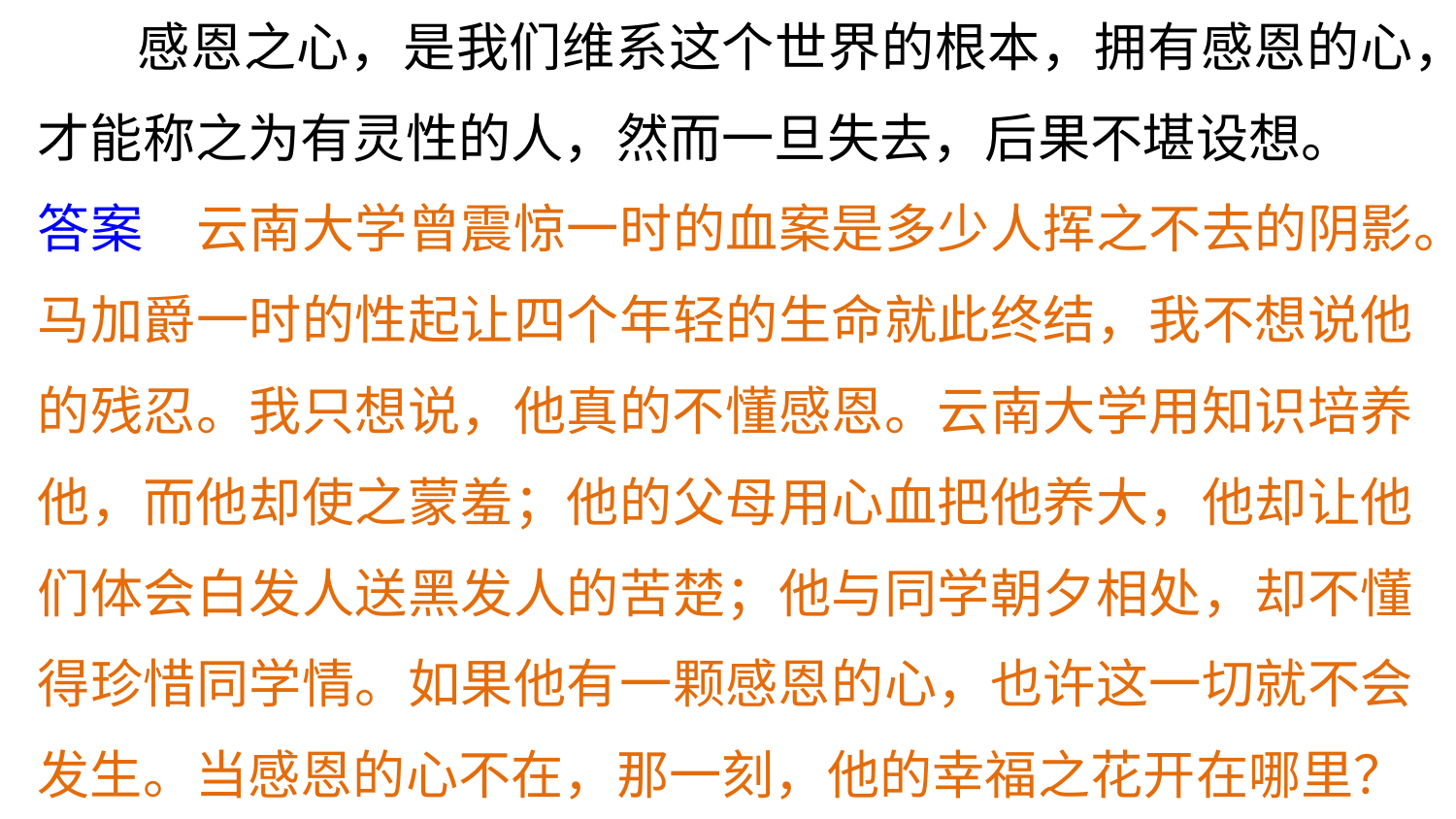

感恩之心，是我们维系这个世界的根本，拥有感恩的心，才能称之为有灵性的人，然而一旦失去，后果不堪设想。
答案　云南大学曾震惊一时的血案是多少人挥之不去的阴影。马加爵一时的性起让四个年轻的生命就此终结，我不想说他的残忍。我只想说，他真的不懂感恩。云南大学用知识培养他，而他却使之蒙羞；他的父母用心血把他养大，他却让他们体会白发人送黑发人的苦楚；他与同学朝夕相处，却不懂得珍惜同学情。如果他有一颗感恩的心，也许这一切就不会发生。当感恩的心不在，那一刻，他的幸福之花开在哪里？